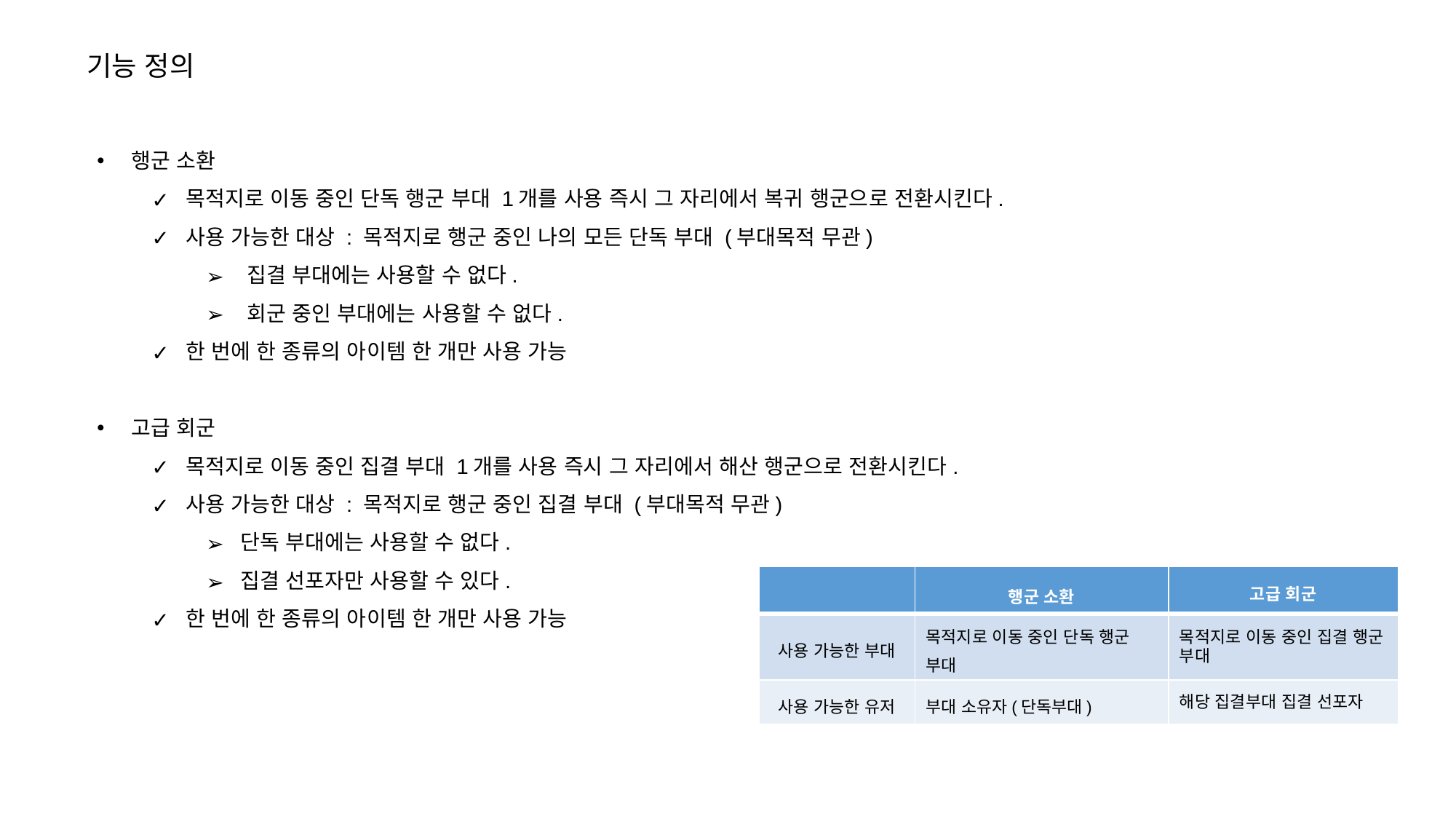

기능 정의
행군 소환
목적지로 이동 중인 단독 행군 부대 1개를 사용 즉시 그 자리에서 복귀 행군으로 전환시킨다.
사용 가능한 대상 : 목적지로 행군 중인 나의 모든 단독 부대 (부대목적 무관)
집결 부대에는 사용할 수 없다.
회군 중인 부대에는 사용할 수 없다.
한 번에 한 종류의 아이템 한 개만 사용 가능

고급 회군
목적지로 이동 중인 집결 부대 1개를 사용 즉시 그 자리에서 해산 행군으로 전환시킨다.
사용 가능한 대상 : 목적지로 행군 중인 집결 부대 (부대목적 무관)
단독 부대에는 사용할 수 없다.
집결 선포자만 사용할 수 있다.
한 번에 한 종류의 아이템 한 개만 사용 가능
|  | 행군 소환 | 고급 회군 |
| --- | --- | --- |
| 사용 가능한 부대 | 목적지로 이동 중인 단독 행군 부대 | 목적지로 이동 중인 집결 행군 부대 |
| 사용 가능한 유저 | 부대 소유자(단독부대) | 해당 집결부대 집결 선포자 |